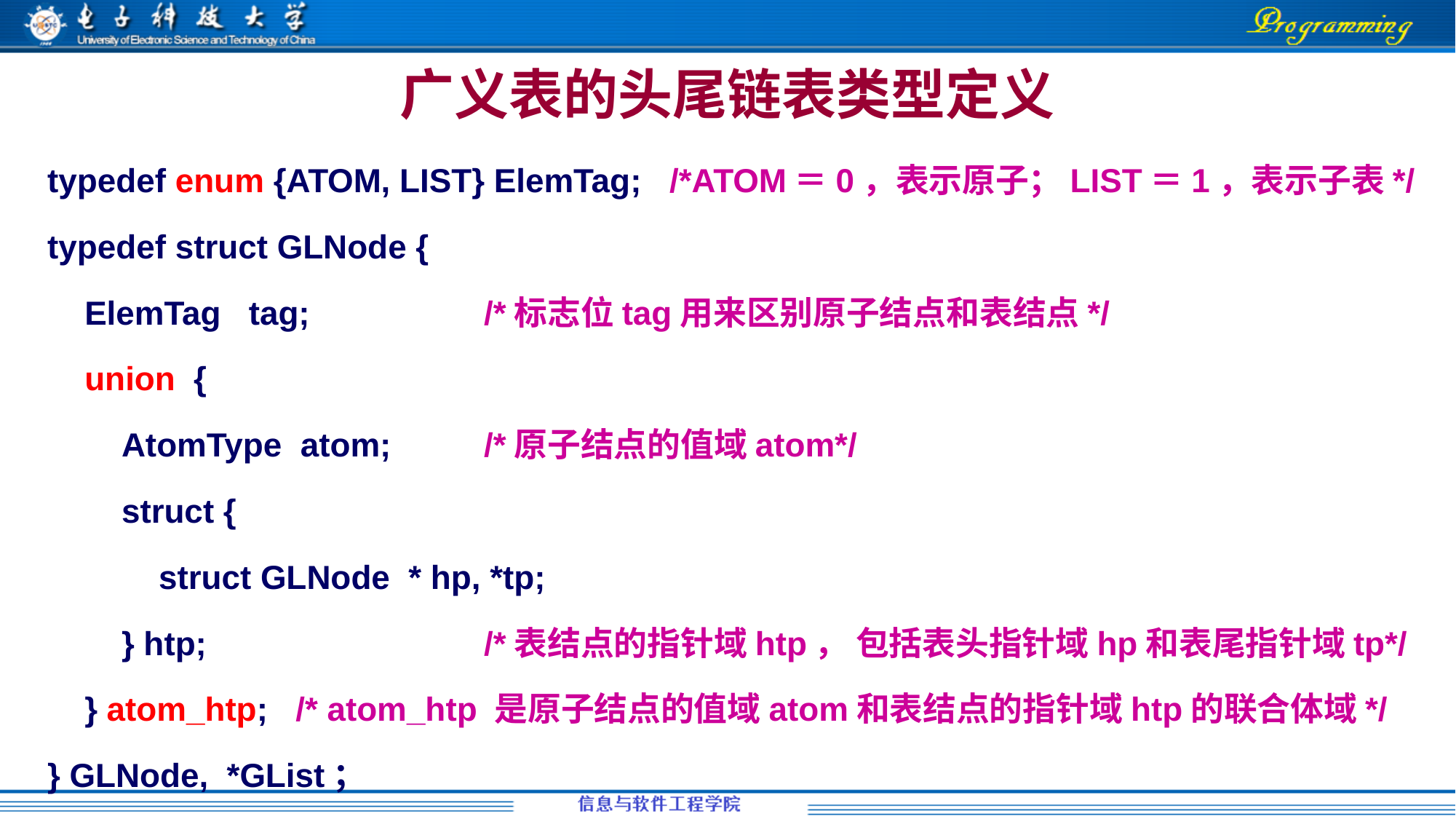

# 广义表的头尾链表类型定义
typedef enum {ATOM, LIST} ElemTag;   /*ATOM＝0，表示原子；LIST＝1，表示子表*/
typedef struct GLNode {
    ElemTag   tag; 		/*标志位tag用来区别原子结点和表结点*/
    union  {
        AtomType  atom;	/*原子结点的值域atom*/
        struct {
            struct GLNode  * hp, *tp;
        } htp; 			/*表结点的指针域htp， 包括表头指针域hp和表尾指针域tp*/
    } atom_htp;   /* atom_htp 是原子结点的值域atom和表结点的指针域htp的联合体域*/
} GLNode,  *GList；